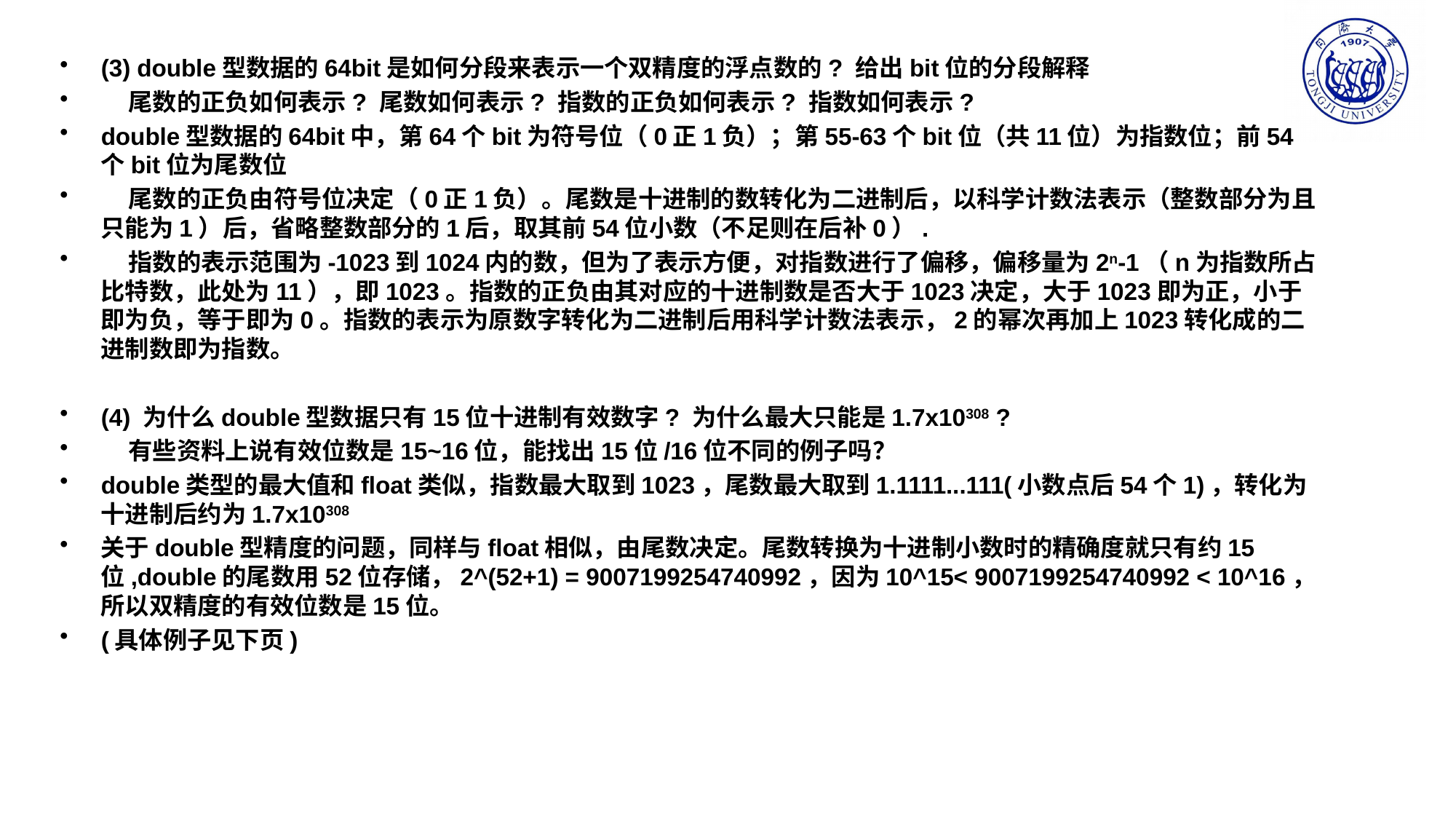

(3) double型数据的64bit是如何分段来表示一个双精度的浮点数的? 给出bit位的分段解释
    尾数的正负如何表示? 尾数如何表示? 指数的正负如何表示? 指数如何表示?
double型数据的64bit中，第64个bit为符号位（0正1负）；第55-63个bit位（共11位）为指数位；前54个bit位为尾数位
    尾数的正负由符号位决定（0正1负）。尾数是十进制的数转化为二进制后，以科学计数法表示（整数部分为且只能为1）后，省略整数部分的1后，取其前54位小数（不足则在后补0）.
    指数的表示范围为-1023到1024内的数，但为了表示方便，对指数进行了偏移，偏移量为2n-1（n为指数所占比特数，此处为11），即1023。指数的正负由其对应的十进制数是否大于1023决定，大于1023即为正，小于即为负，等于即为0。指数的表示为原数字转化为二进制后用科学计数法表示，2的幂次再加上1023转化成的二进制数即为指数。

(4) 为什么double型数据只有15位十进制有效数字? 为什么最大只能是1.7x10308 ?
    有些资料上说有效位数是15~16位，能找出15位/16位不同的例子吗？
double类型的最大值和float类似，指数最大取到1023，尾数最大取到1.1111...111(小数点后54个1)，转化为十进制后约为1.7x10308
关于double型精度的问题，同样与float相似，由尾数决定。尾数转换为十进制小数时的精确度就只有约15位,double的尾数用52位存储，2^(52+1) = 9007199254740992，因为10^15< 9007199254740992 < 10^16，所以双精度的有效位数是15位。
(具体例子见下页)